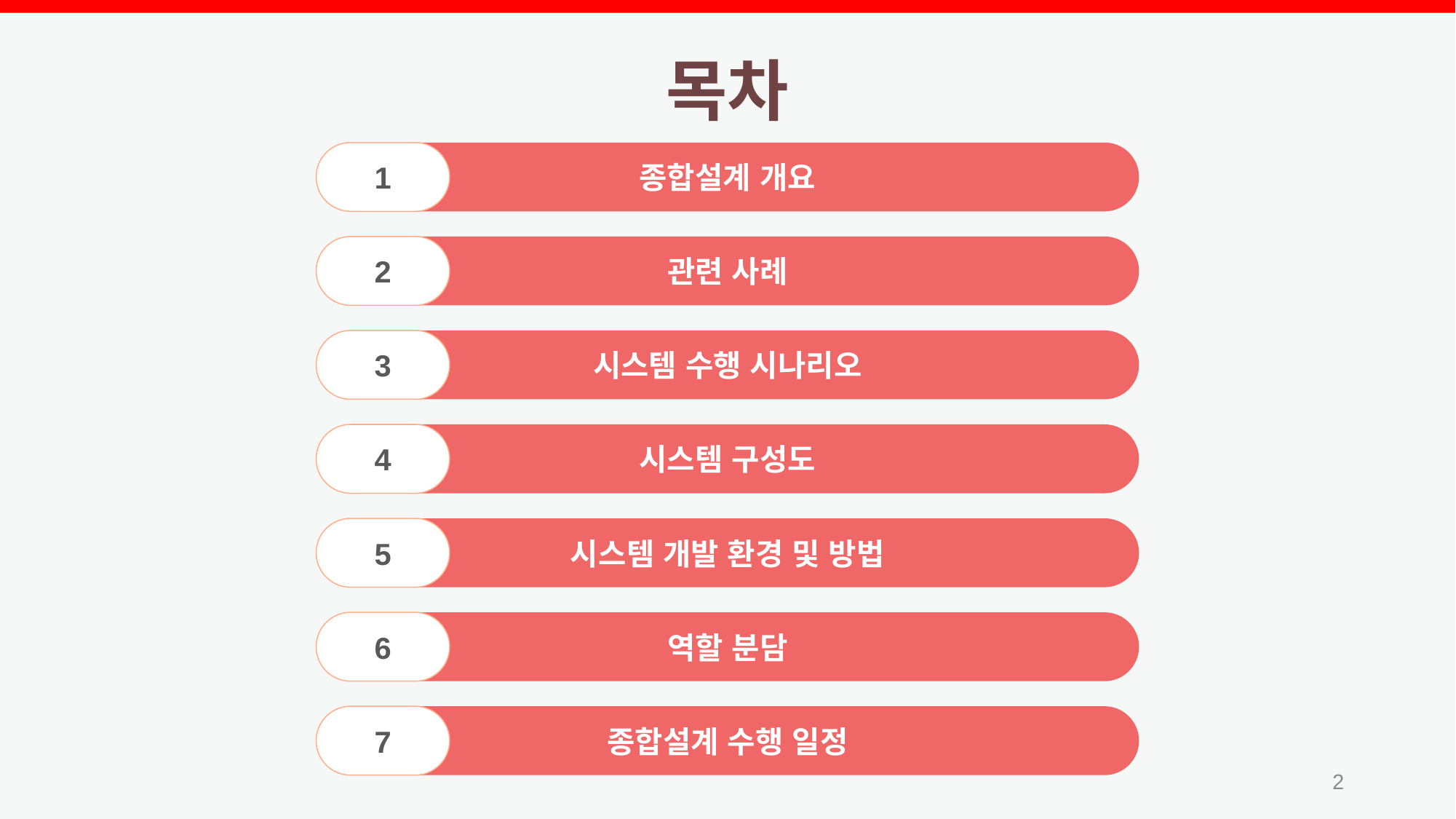

목차
종합설계 개요
1
관련 사례
2
시스템 수행 시나리오
3
시스템 구성도
4
시스템 개발 환경 및 방법
5
역할 분담
6
7
종합설계 수행 일정
2